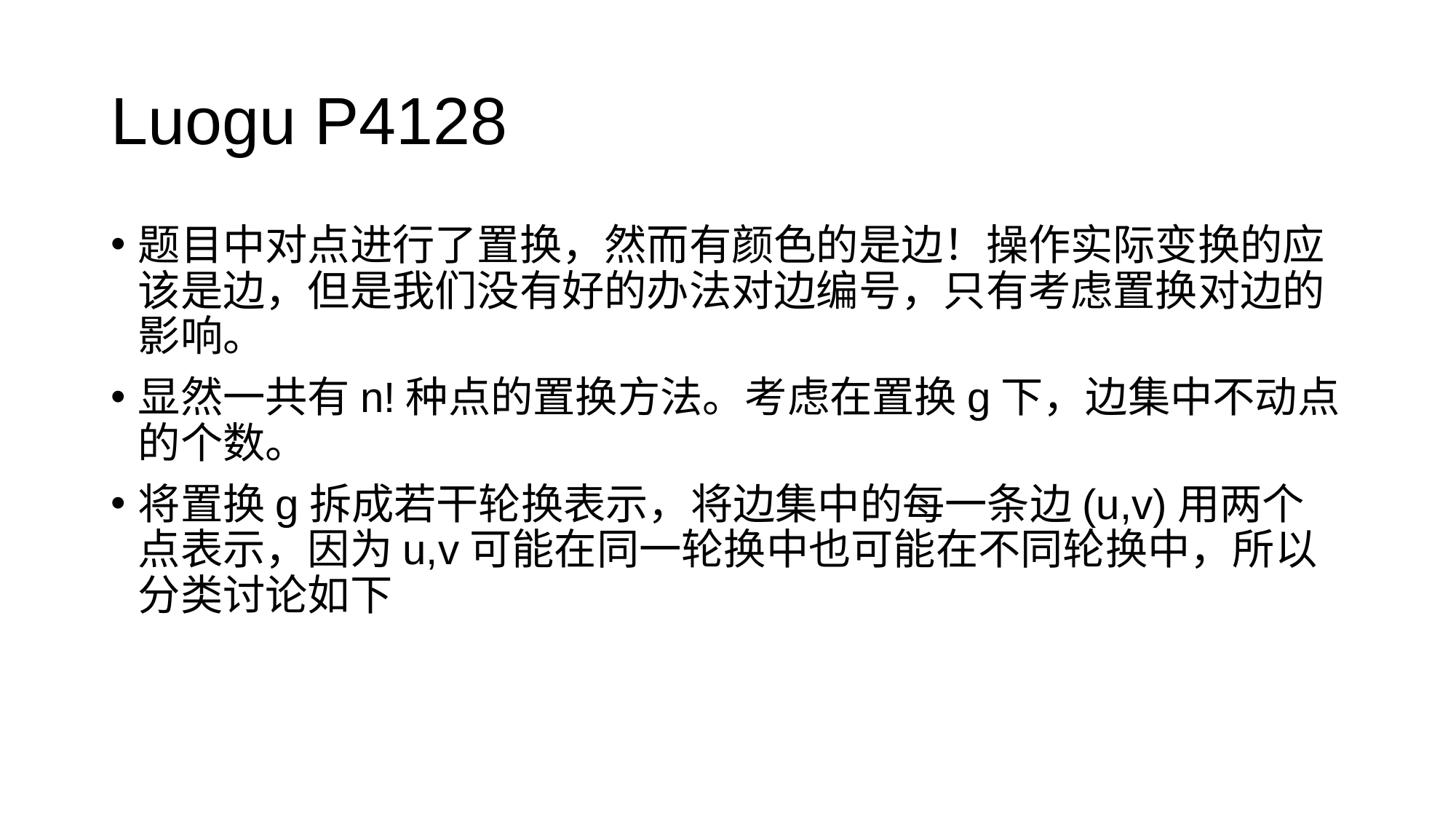

# Luogu P4128
题目中对点进行了置换，然而有颜色的是边！操作实际变换的应该是边，但是我们没有好的办法对边编号，只有考虑置换对边的影响。
显然一共有n!种点的置换方法。考虑在置换g下，边集中不动点的个数。
将置换g拆成若干轮换表示，将边集中的每一条边(u,v)用两个点表示，因为u,v可能在同一轮换中也可能在不同轮换中，所以分类讨论如下